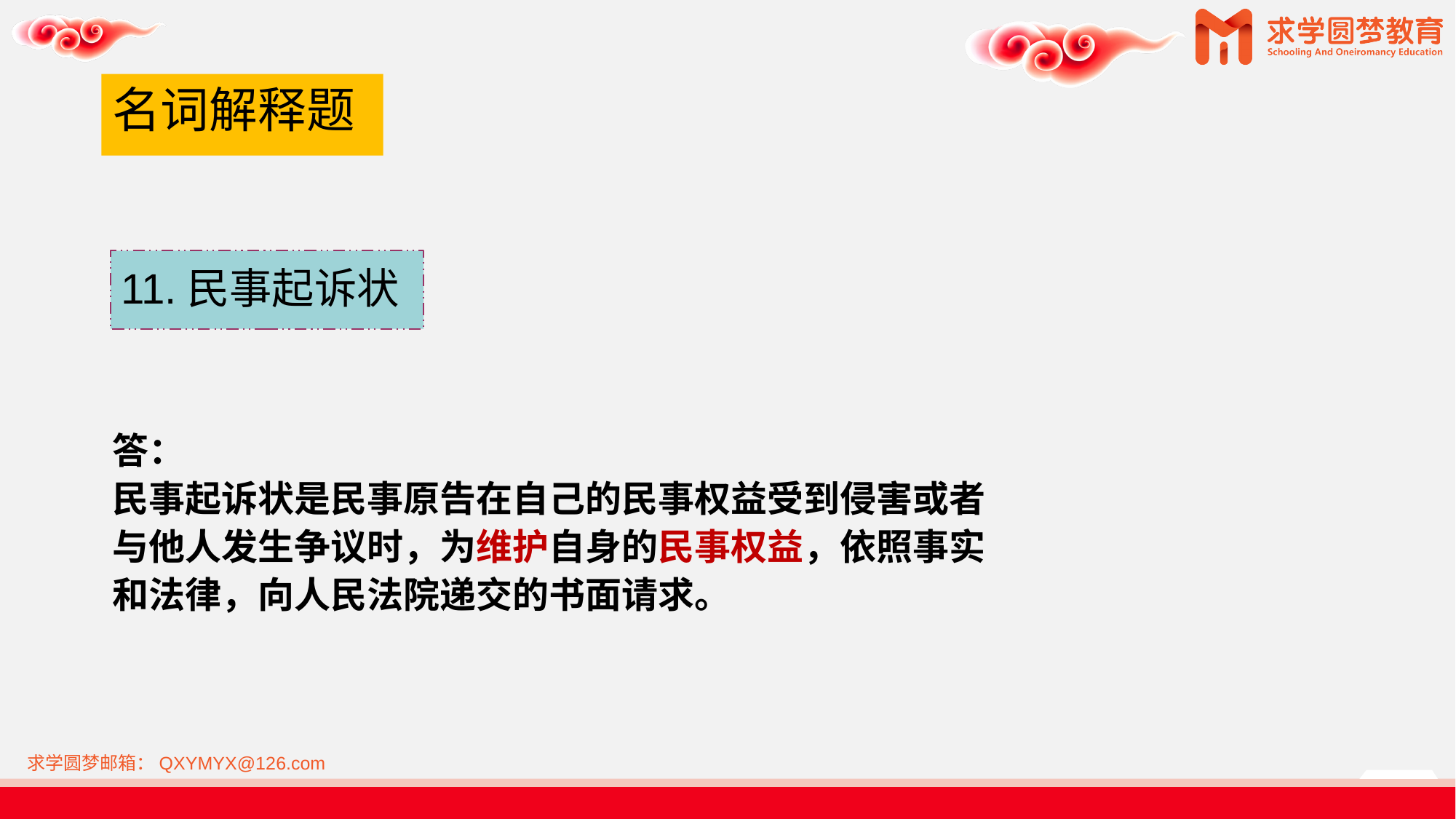

# 名词解释题
11.民事起诉状
答：
民事起诉状是民事原告在自己的民事权益受到侵害或者
与他人发生争议时，为维护自身的民事权益，依照事实
和法律，向人民法院递交的书面请求。